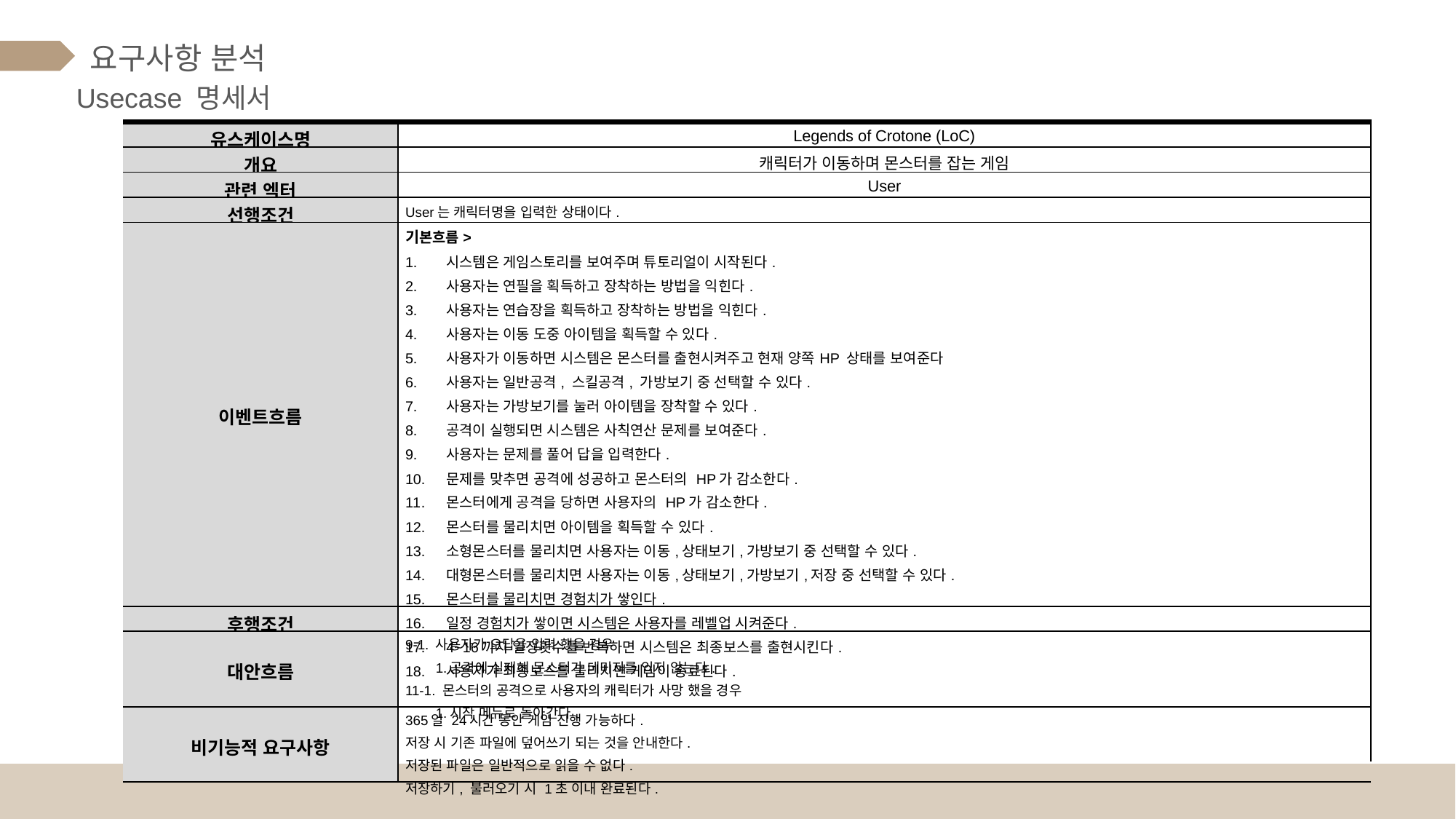

요구사항 분석

Usecase 명세서
| 유스케이스명 | Legends of Crotone (LoC) |
| --- | --- |
| 개요 | 캐릭터가 이동하며 몬스터를 잡는 게임 |
| 관련 엑터 | User |
| 선행조건 | User는 캐릭터명을 입력한 상태이다. |
| 이벤트흐름 | 기본흐름> 시스템은 게임스토리를 보여주며 튜토리얼이 시작된다. 사용자는 연필을 획득하고 장착하는 방법을 익힌다. 사용자는 연습장을 획득하고 장착하는 방법을 익힌다. 사용자는 이동 도중 아이템을 획득할 수 있다. 사용자가 이동하면 시스템은 몬스터를 출현시켜주고 현재 양쪽HP 상태를 보여준다 사용자는 일반공격, 스킬공격, 가방보기 중 선택할 수 있다. 사용자는 가방보기를 눌러 아이템을 장착할 수 있다. 공격이 실행되면 시스템은 사칙연산 문제를 보여준다. 사용자는 문제를 풀어 답을 입력한다. 문제를 맞추면 공격에 성공하고 몬스터의 HP가 감소한다. 몬스터에게 공격을 당하면 사용자의 HP가 감소한다. 몬스터를 물리치면 아이템을 획득할 수 있다. 소형몬스터를 물리치면 사용자는 이동,상태보기,가방보기 중 선택할 수 있다. 대형몬스터를 물리치면 사용자는 이동,상태보기,가방보기,저장 중 선택할 수 있다. 몬스터를 물리치면 경험치가 쌓인다. 일정 경험치가 쌓이면 시스템은 사용자를 레벨업 시켜준다. 4~16까지 일정횟수를 반복하면 시스템은 최종보스를 출현시킨다. 사용자가 최종보스를 물리치면 게임이 종료된다. |
| 후행조건 |  |
| 대안흐름 | 9-1. 사용자가 오답을 입력 했을 경우 1.공격에 실패해 몬스터가 데미지를 입지 않는다. 11-1. 몬스터의 공격으로 사용자의 캐릭터가 사망 했을 경우 1.시작 메뉴로 돌아간다. |
| 비기능적 요구사항 | 365일 24시간 동안 게임 진행 가능하다. 저장 시 기존 파일에 덮어쓰기 되는 것을 안내한다. 저장된 파일은 일반적으로 읽을 수 없다. 저장하기, 불러오기 시 1초 이내 완료된다. |